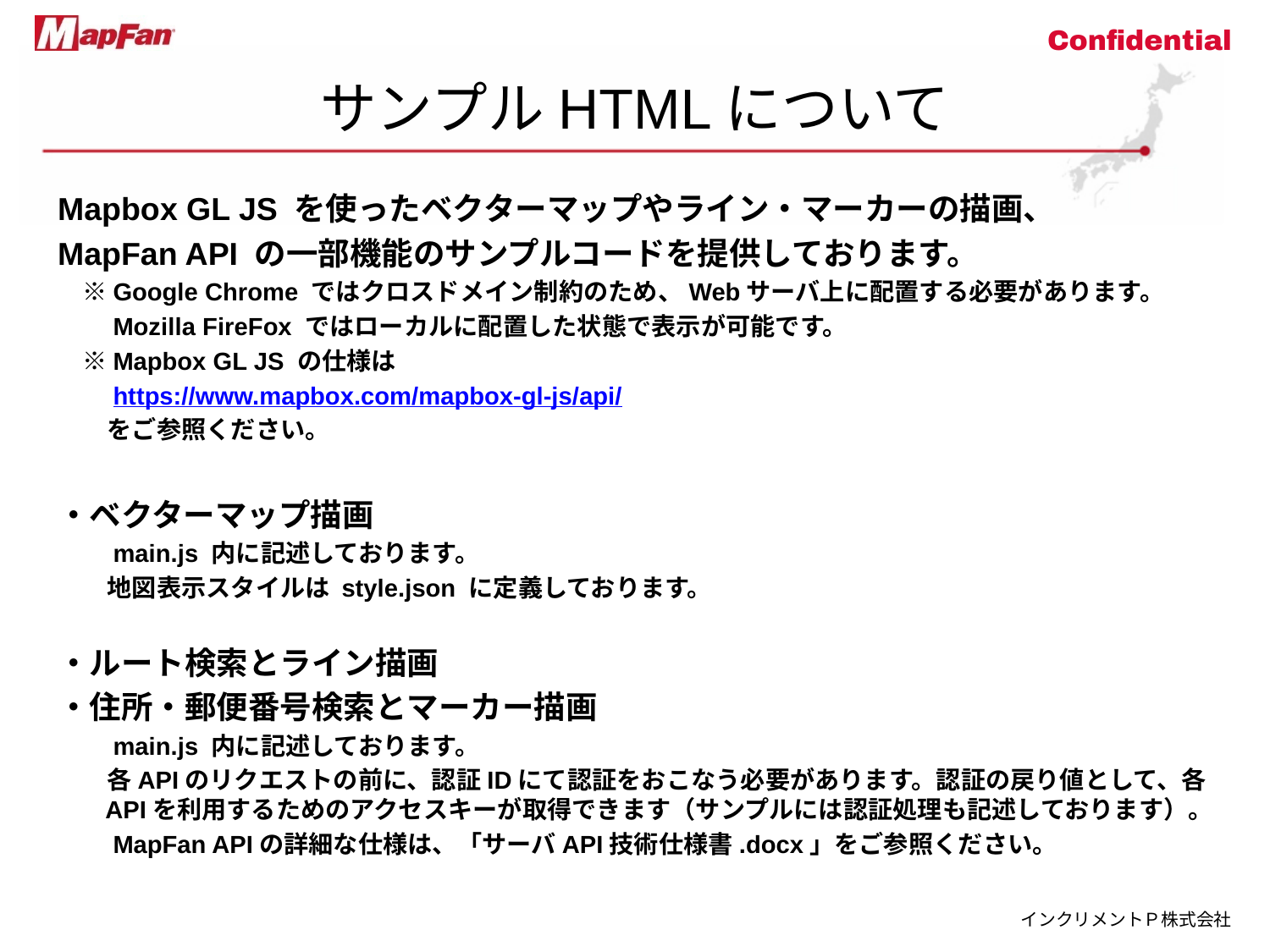

# サンプルHTMLについて
Mapbox GL JS を使ったベクターマップやライン・マーカーの描画、
MapFan API の一部機能のサンプルコードを提供しております。
　※Google Chrome ではクロスドメイン制約のため、Webサーバ上に配置する必要があります。
　　Mozilla FireFox ではローカルに配置した状態で表示が可能です。
　※Mapbox GL JS の仕様は
　　https://www.mapbox.com/mapbox-gl-js/api/
　　をご参照ください。

・ベクターマップ描画
　　main.js 内に記述しております。
　　地図表示スタイルは style.json に定義しております。

・ルート検索とライン描画
・住所・郵便番号検索とマーカー描画
　　main.js 内に記述しております。
　　各APIのリクエストの前に、認証IDにて認証をおこなう必要があります。認証の戻り値として、各APIを利用するためのアクセスキーが取得できます（サンプルには認証処理も記述しております）。
　　MapFan APIの詳細な仕様は、「サーバAPI技術仕様書.docx」をご参照ください。